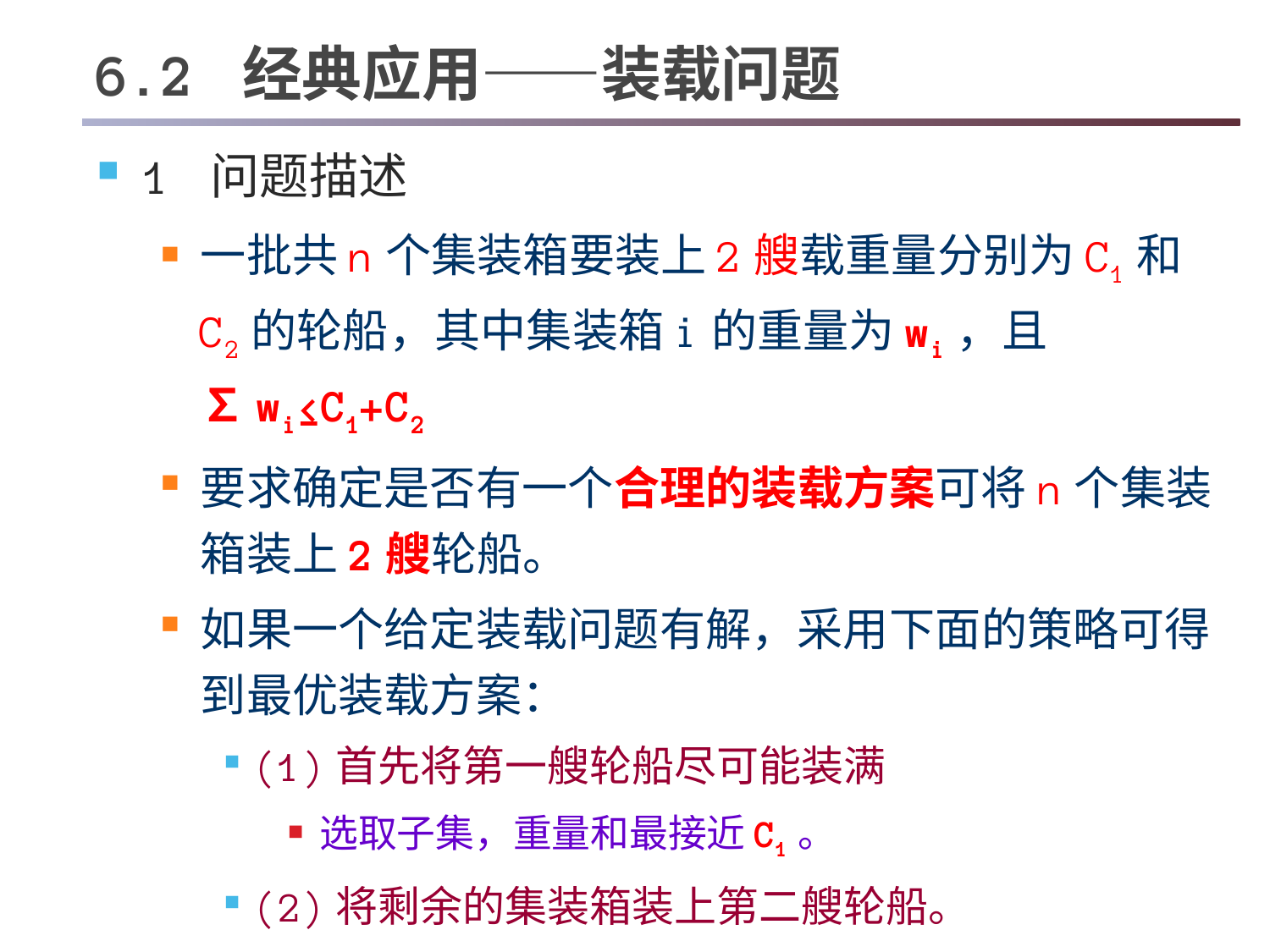

# 6.2 经典应用——装载问题
1 问题描述
一批共n个集装箱要装上2艘载重量分别为C1和C2的轮船，其中集装箱i的重量为wi，且∑wi≤C1+C2
要求确定是否有一个合理的装载方案可将n个集装箱装上2艘轮船。
如果一个给定装载问题有解，采用下面的策略可得到最优装载方案：
(1)首先将第一艘轮船尽可能装满
选取子集，重量和最接近C1。
(2)将剩余的集装箱装上第二艘轮船。